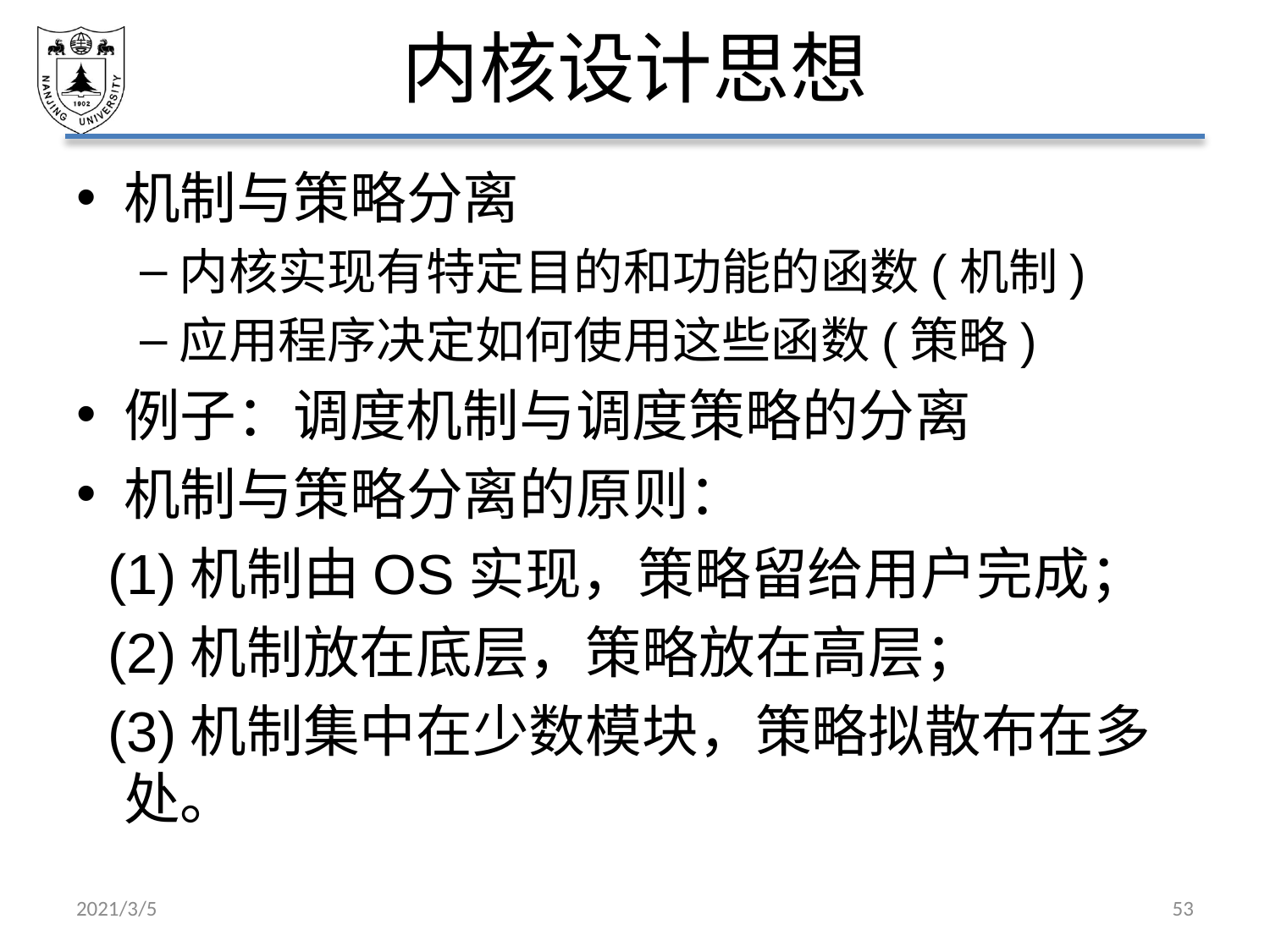

# 内核设计思想
机制与策略分离
内核实现有特定目的和功能的函数(机制)
应用程序决定如何使用这些函数(策略)
例子：调度机制与调度策略的分离
机制与策略分离的原则：
  (1)机制由OS实现，策略留给用户完成；
  (2)机制放在底层，策略放在高层；
  (3)机制集中在少数模块，策略拟散布在多处。

2021/3/5
53